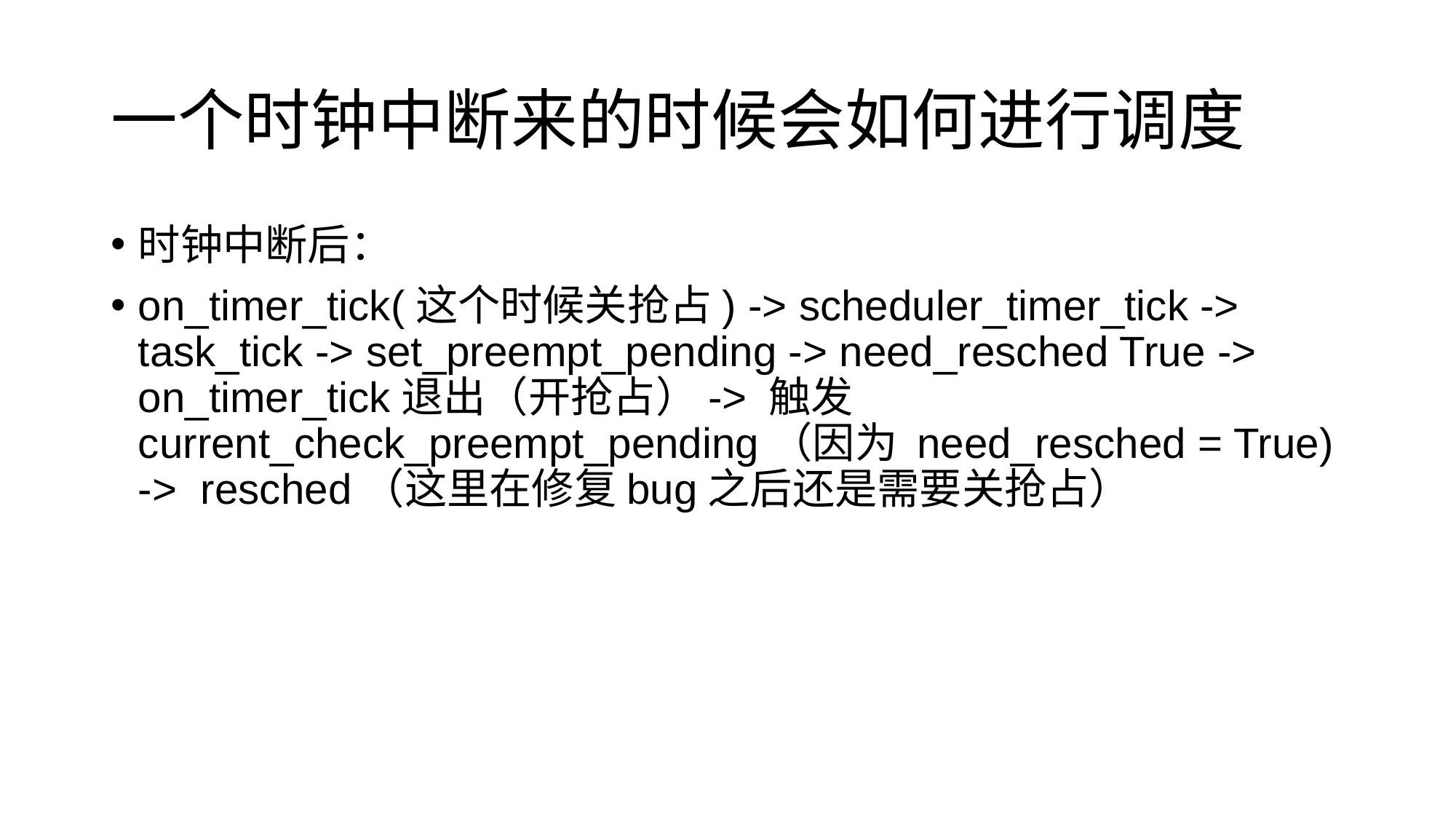

# 一个时钟中断来的时候会如何进行调度
时钟中断后：
on_timer_tick(这个时候关抢占) -> scheduler_timer_tick -> task_tick -> set_preempt_pending -> need_resched True -> on_timer_tick退出（开抢占）-> 触发 current_check_preempt_pending（因为 need_resched = True) ->  resched（这里在修复bug之后还是需要关抢占）